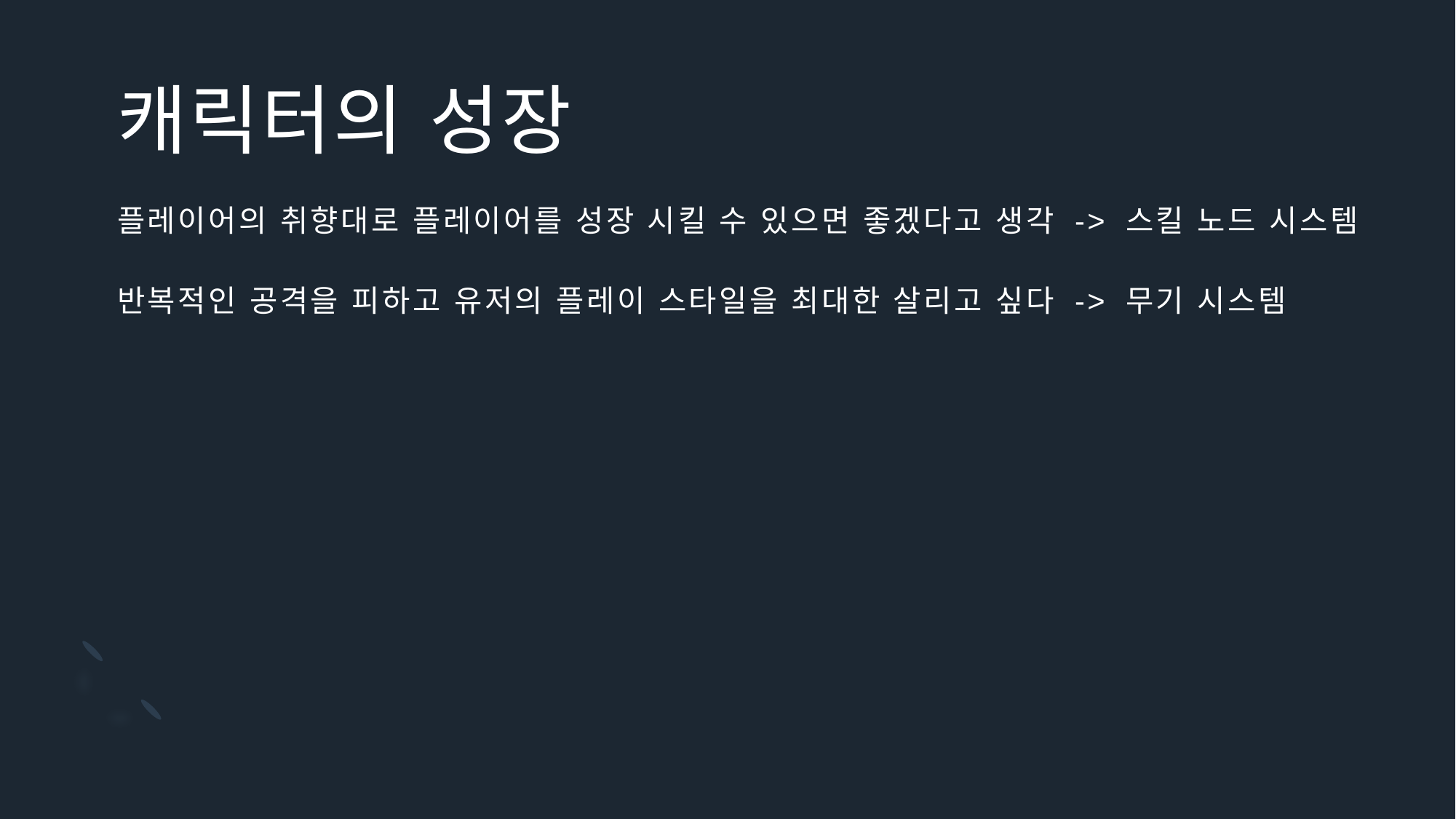

캐릭터의 성장
# 플레이어의 취향대로 플레이어를 성장 시킬 수 있으면 좋겠다고 생각 -> 스킬 노드 시스템 반복적인 공격을 피하고 유저의 플레이 스타일을 최대한 살리고 싶다 -> 무기 시스템